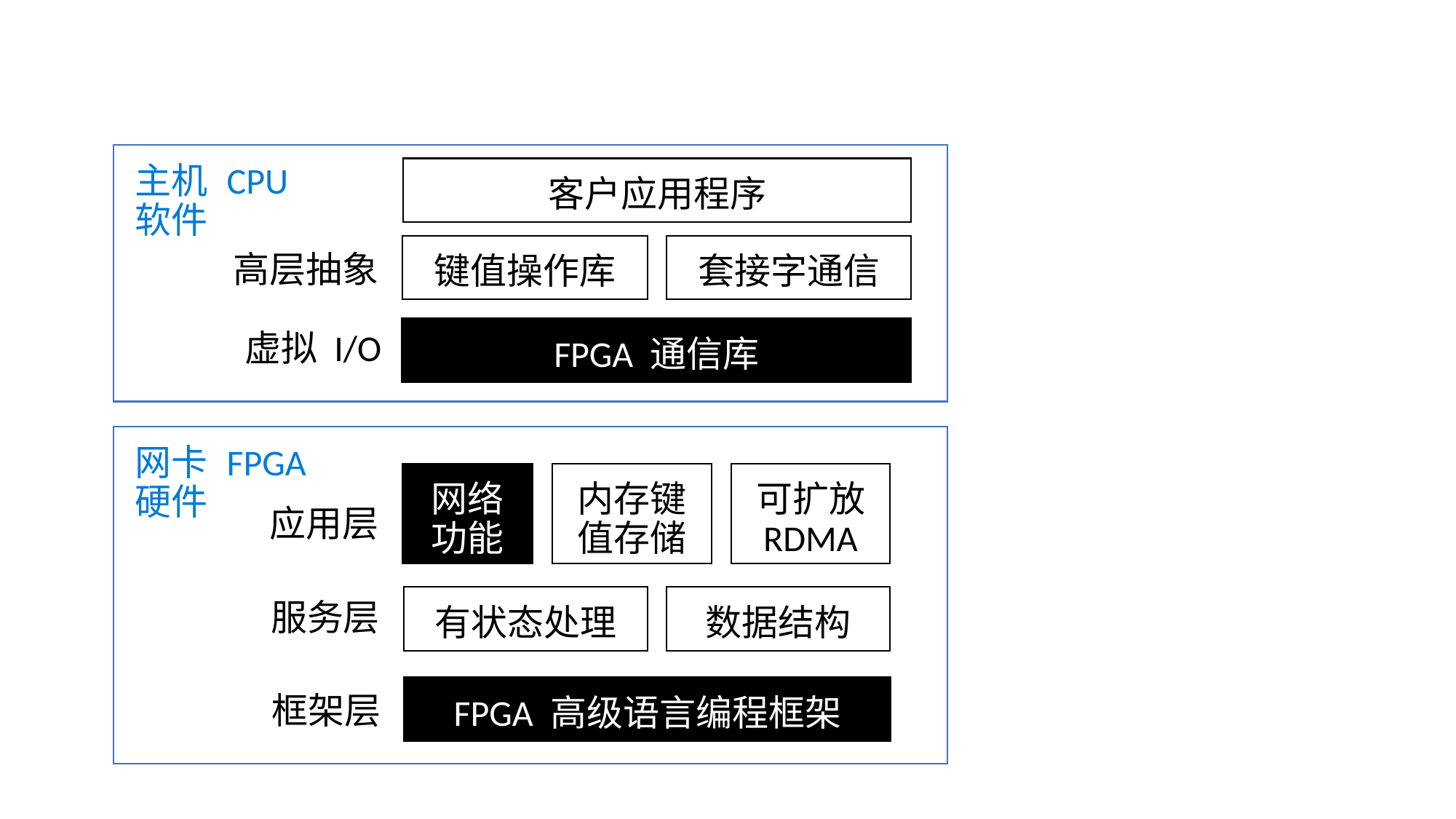

#
主机 CPU
软件
客户应用程序
高层抽象
键值操作库
套接字通信
虚拟 I/O
FPGA 通信库
网卡 FPGA
硬件

内存键值存储
网络
功能
可扩放 RDMA
应用层
服务层
有状态处理
数据结构
框架层
FPGA 高级语言编程框架